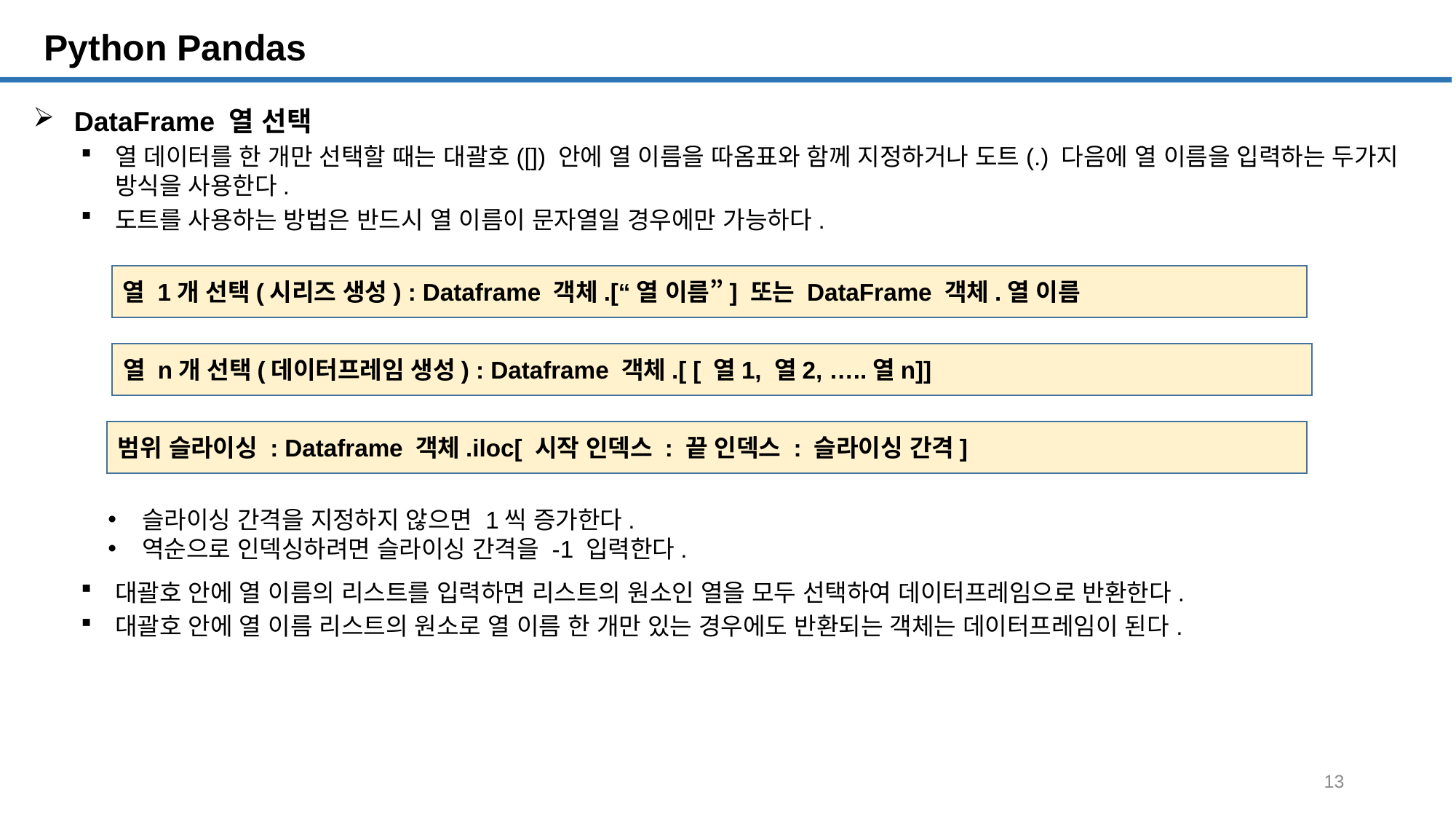

SQL 튜닝 개요
# Python Pandas

DataFrame 열 선택
열 데이터를 한 개만 선택할 때는 대괄호([]) 안에 열 이름을 따옴표와 함께 지정하거나 도트(.) 다음에 열 이름을 입력하는 두가지 방식을 사용한다.
도트를 사용하는 방법은 반드시 열 이름이 문자열일 경우에만 가능하다.

대괄호 안에 열 이름의 리스트를 입력하면 리스트의 원소인 열을 모두 선택하여 데이터프레임으로 반환한다.
대괄호 안에 열 이름 리스트의 원소로 열 이름 한 개만 있는 경우에도 반환되는 객체는 데이터프레임이 된다.
열 1개 선택(시리즈 생성) : Dataframe 객체.[“열 이름”] 또는 DataFrame 객체.열 이름
열 n개 선택(데이터프레임 생성) : Dataframe 객체.[ [ 열1, 열2, …..열n]]
범위 슬라이싱 : Dataframe 객체.iloc[ 시작 인덱스 : 끝 인덱스 : 슬라이싱 간격]
슬라이싱 간격을 지정하지 않으면 1씩 증가한다.
역순으로 인덱싱하려면 슬라이싱 간격을 -1 입력한다.
13